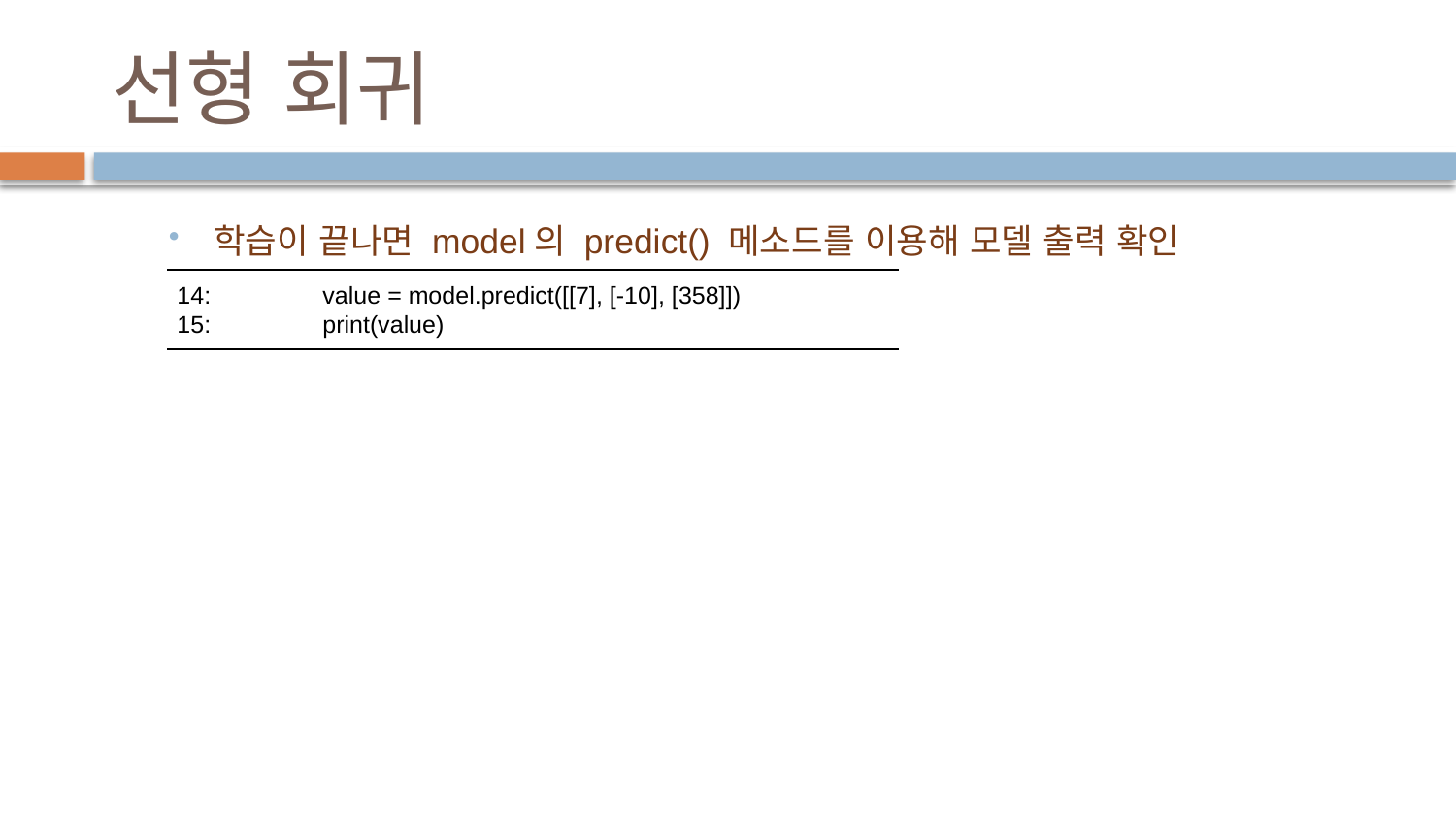

# 선형 회귀
학습이 끝나면 model의 predict() 메소드를 이용해 모델 출력 확인
| 14: value = model.predict([[7], [-10], [358]]) 15: print(value) |
| --- |